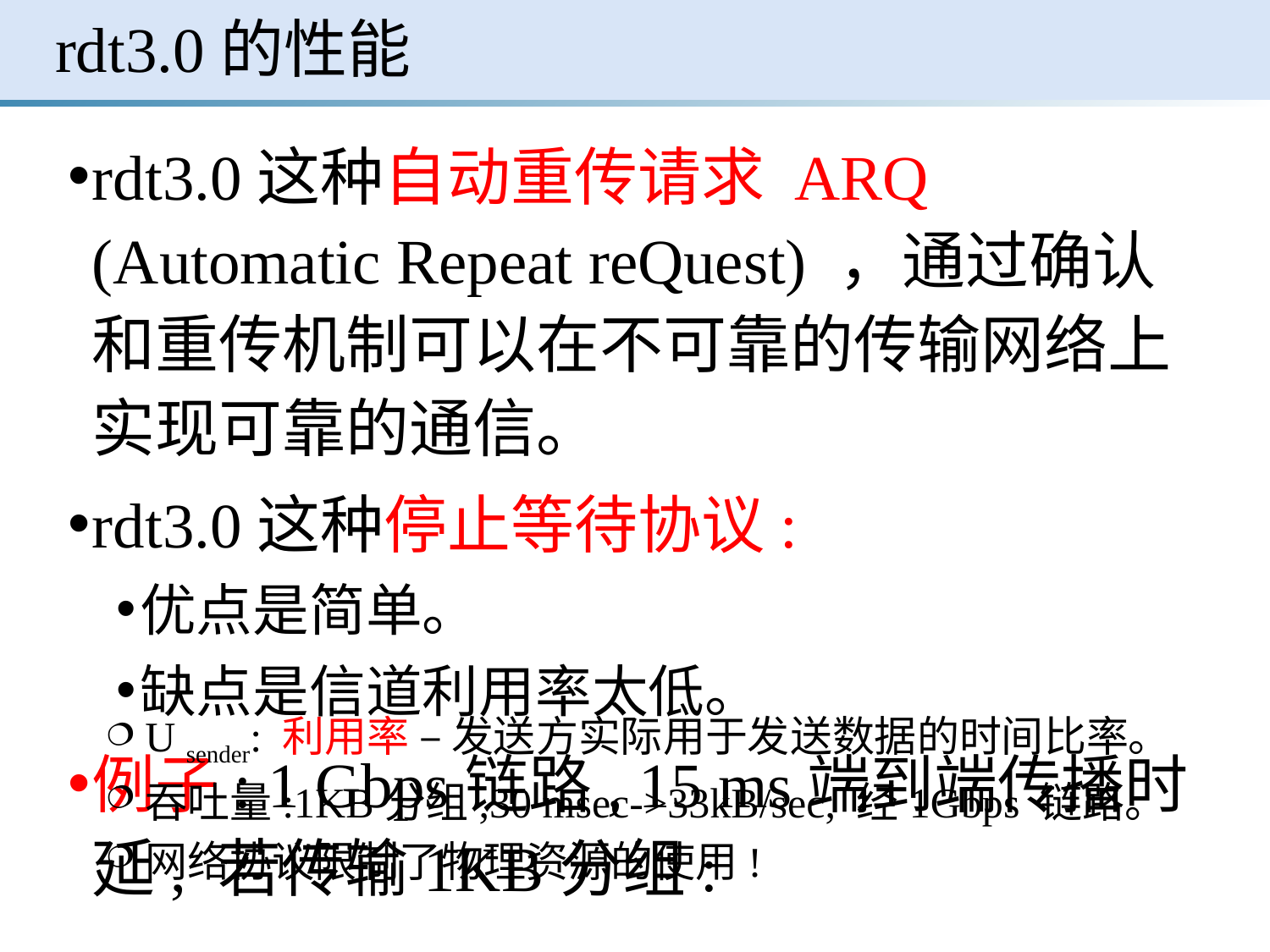

# rdt3.0的性能
rdt3.0这种自动重传请求 ARQ  (Automatic Repeat reQuest) ，通过确认和重传机制可以在不可靠的传输网络上实现可靠的通信。
rdt3.0这种停止等待协议:
优点是简单。
缺点是信道利用率太低。
例子: 1 Gbps链路, 15 ms端到端传播时延, 若传输1KB分组:
U sender: 利用率 – 发送方实际用于发送数据的时间比率。
吞吐量:1KB分组,30 msec->33kB/sec, 经1Gbps 链路。
网络协议限制了物理资源的使用!